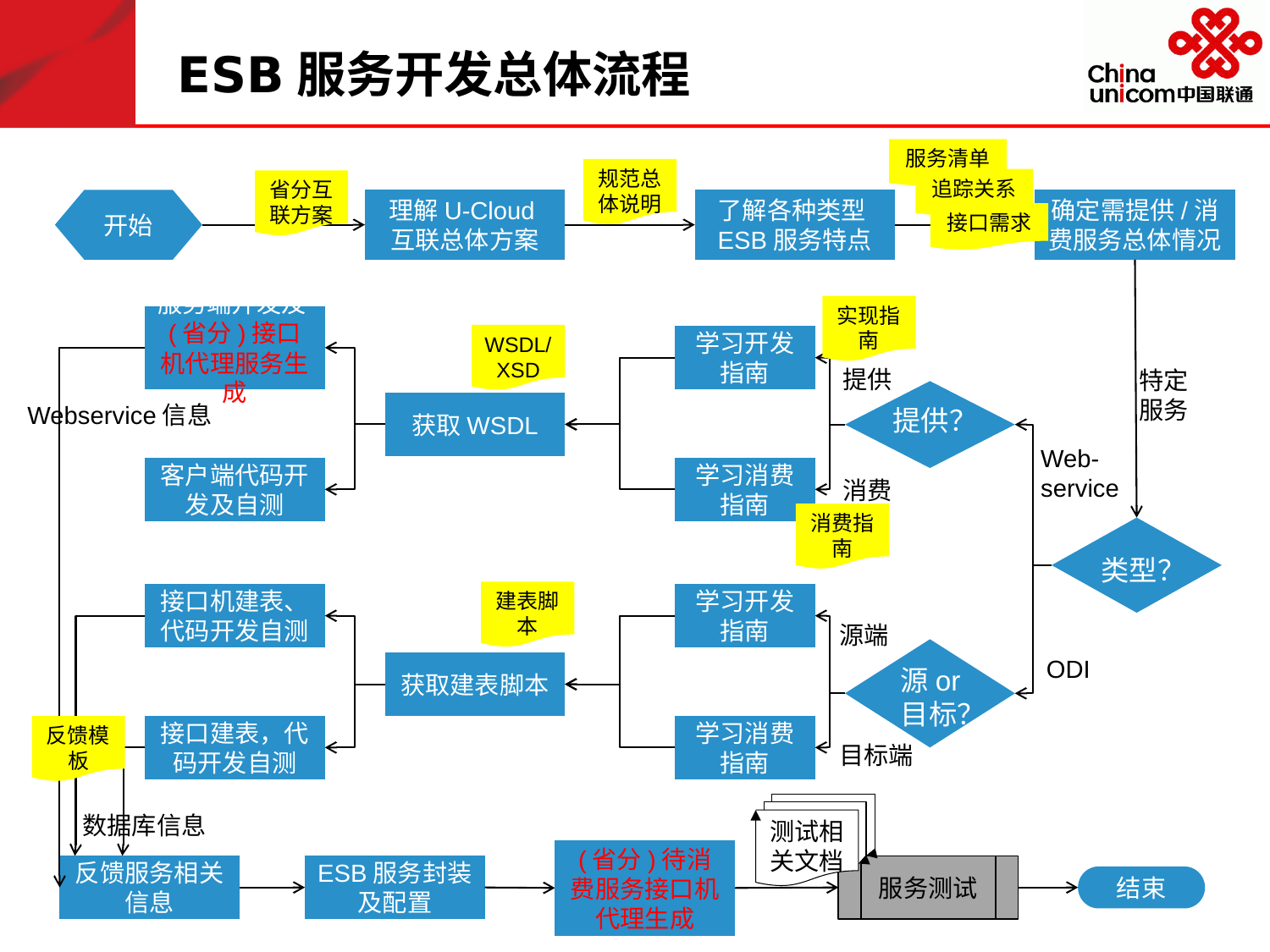

# ESB服务开发总体流程
服务清单
规范总体说明
追踪关系
省分互联方案
开始
理解U-Cloud互联总体方案
了解各种类型ESB服务特点
确定需提供/消费服务总体情况
接口需求
实现指南
服务端开发及(省分)接口机代理服务生成
WSDL/XSD
学习开发指南
提供
特定
服务

获取WSDL
Webservice信息
提供？
Web-
service
客户端代码开发及自测
学习消费指南
消费
消费指南

类型？
建表脚本
接口机建表、代码开发自测
学习开发指南
源端

ODI
获取建表脚本
源or
目标？
反馈模板
接口建表，代码开发自测
学习消费指南
目标端
测试相关文档
数据库信息
(省分)待消费服务接口机代理生成
反馈服务相关信息
ESB服务封装及配置
服务测试
结束